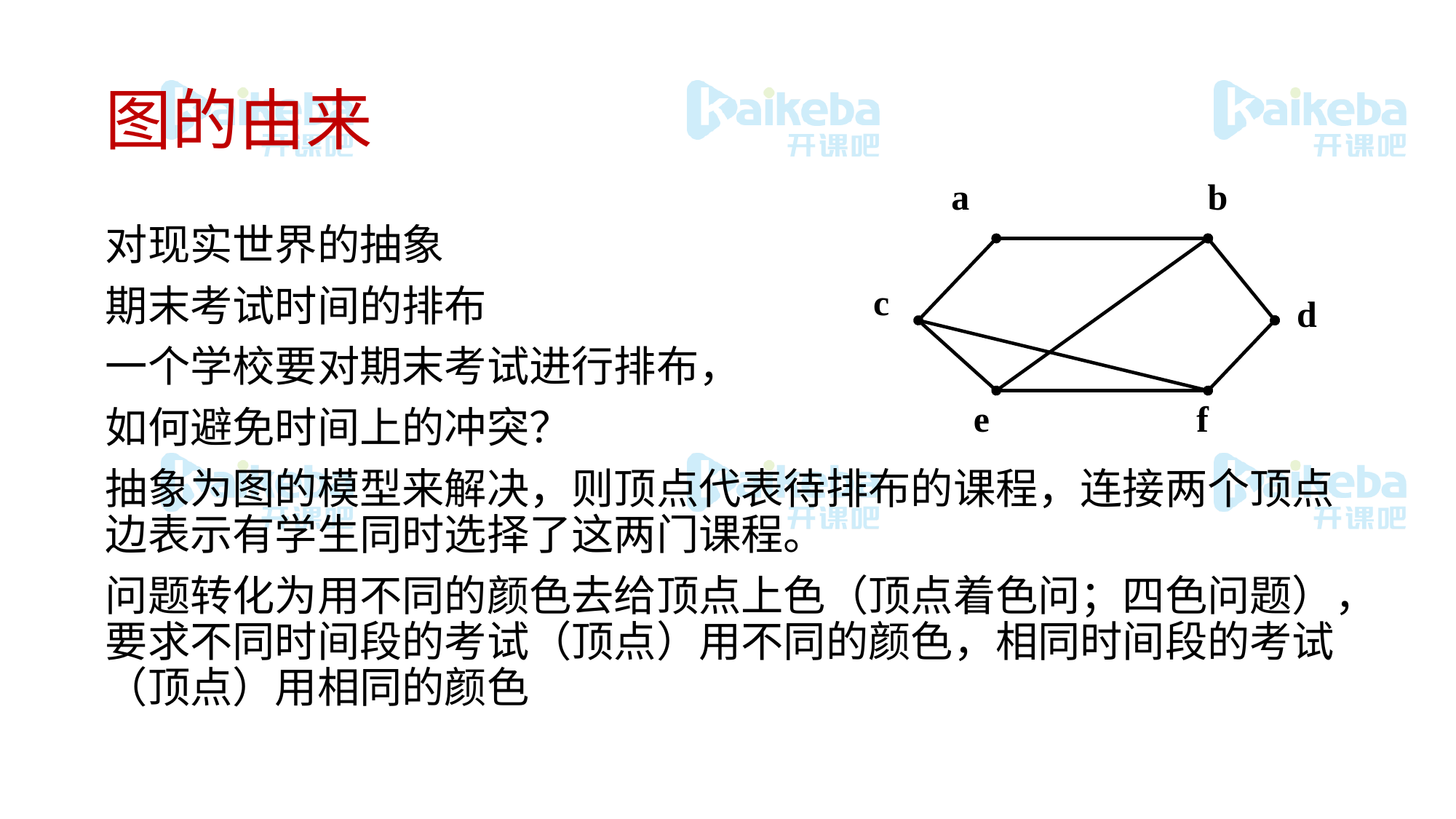

# 图的由来
a
b

c
d

e

f
对现实世界的抽象
期末考试时间的排布
一个学校要对期末考试进行排布，
如何避免时间上的冲突？
抽象为图的模型来解决，则顶点代表待排布的课程，连接两个顶点边表示有学生同时选择了这两门课程。
问题转化为用不同的颜色去给顶点上色（顶点着色问；四色问题），要求不同时间段的考试（顶点）用不同的颜色，相同时间段的考试（顶点）用相同的颜色